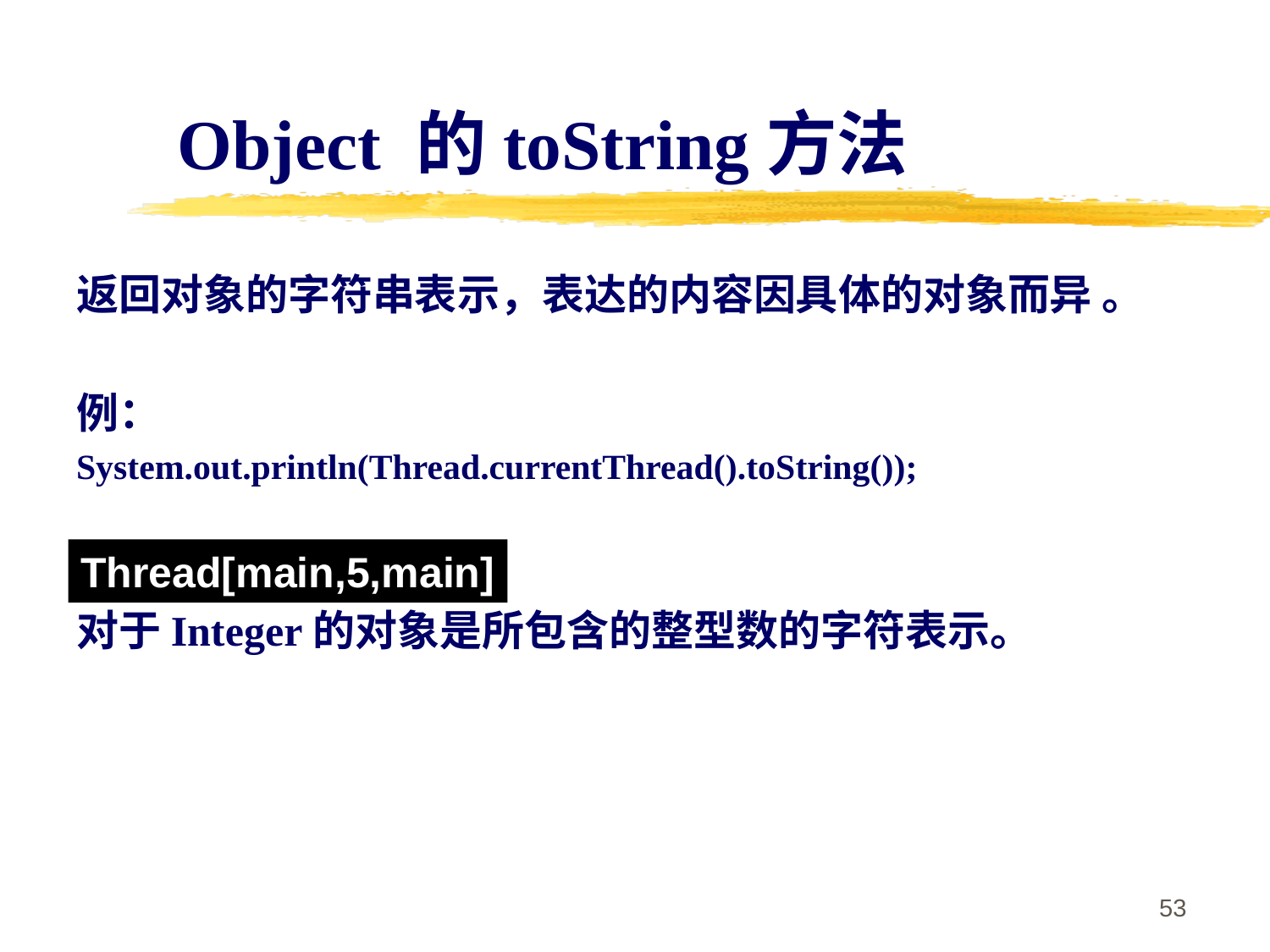

# Object 的toString方法
返回对象的字符串表示，表达的内容因具体的对象而异 。

例：
System.out.println(Thread.currentThread().toString());

对于Integer的对象是所包含的整型数的字符表示。
Thread[main,5,main]
53